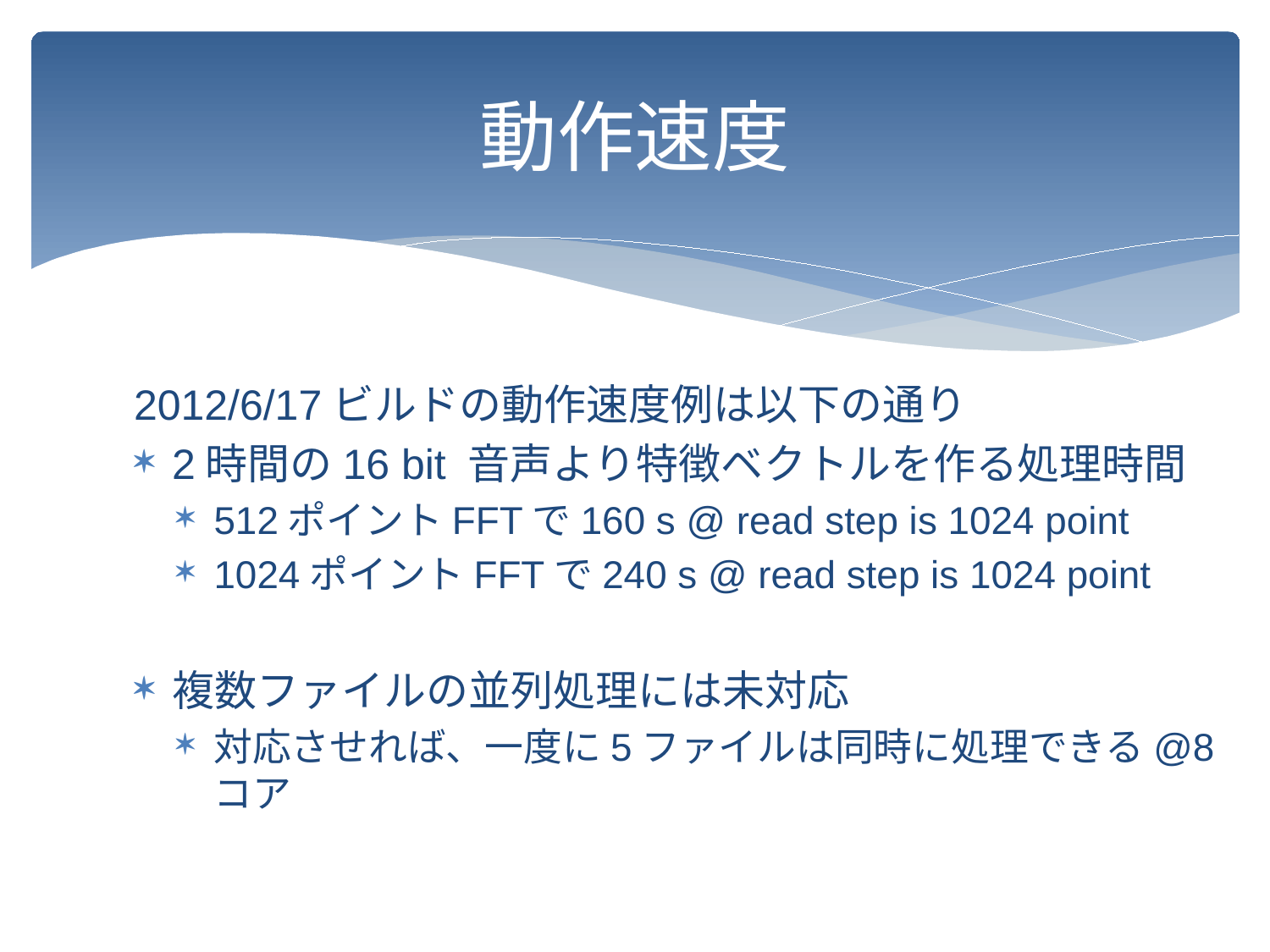

# 動作速度
2012/6/17ビルドの動作速度例は以下の通り
2時間の16 bit 音声より特徴ベクトルを作る処理時間
512ポイントFFTで160 s @ read step is 1024 point
1024ポイントFFTで240 s @ read step is 1024 point

複数ファイルの並列処理には未対応
対応させれば、一度に5ファイルは同時に処理できる@8コア